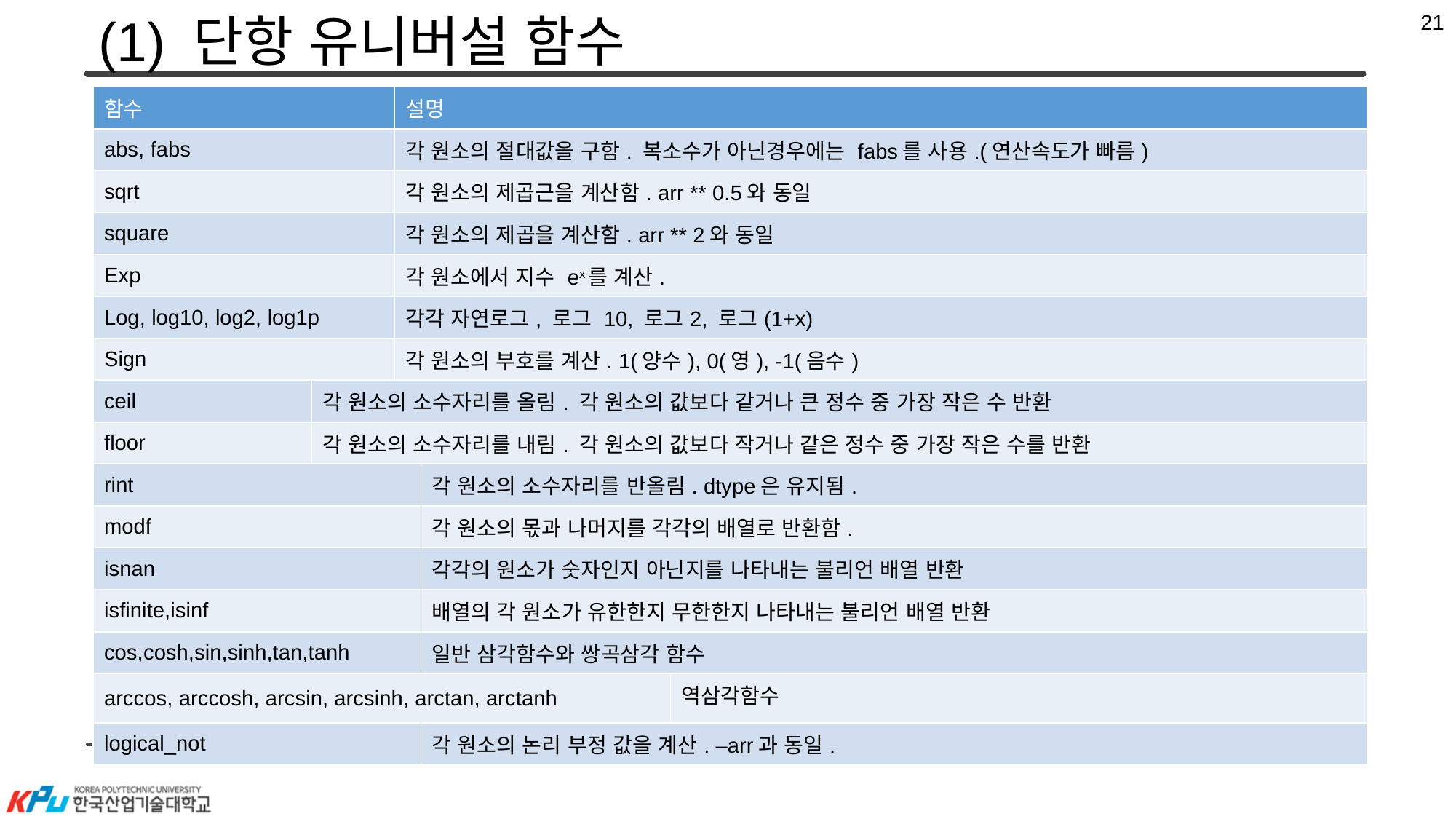

21
# (1) 단항 유니버설 함수
| 함수 |  | 설명 |  |  |
| --- | --- | --- | --- | --- |
| abs, fabs |  | 각 원소의 절대값을 구함. 복소수가 아닌경우에는 fabs를 사용.(연산속도가 빠름) |  |  |
| sqrt |  | 각 원소의 제곱근을 계산함. arr \*\* 0.5와 동일 |  |  |
| square |  | 각 원소의 제곱을 계산함. arr \*\* 2와 동일 |  |  |
| Exp |  | 각 원소에서 지수 ex를 계산. |  |  |
| Log, log10, log2, log1p |  | 각각 자연로그, 로그 10, 로그2, 로그(1+x) |  |  |
| Sign |  | 각 원소의 부호를 계산. 1(양수), 0(영), -1(음수) |  |  |
| ceil | 각 원소의 소수자리를 올림. 각 원소의 값보다 같거나 큰 정수 중 가장 작은 수 반환 |  |  |  |
| floor | 각 원소의 소수자리를 내림. 각 원소의 값보다 작거나 같은 정수 중 가장 작은 수를 반환 |  |  |  |
| rint |  |  | 각 원소의 소수자리를 반올림. dtype은 유지됨. |  |
| modf |  |  | 각 원소의 몫과 나머지를 각각의 배열로 반환함. |  |
| isnan |  |  | 각각의 원소가 숫자인지 아닌지를 나타내는 불리언 배열 반환 |  |
| isfinite,isinf |  |  | 배열의 각 원소가 유한한지 무한한지 나타내는 불리언 배열 반환 |  |
| cos,cosh,sin,sinh,tan,tanh |  |  | 일반 삼각함수와 쌍곡삼각 함수 |  |
| arccos, arccosh, arcsin, arcsinh, arctan, arctanh |  |  |  | 역삼각함수 |
| logical\_not |  |  | 각 원소의 논리 부정 값을 계산. –arr과 동일. |  |